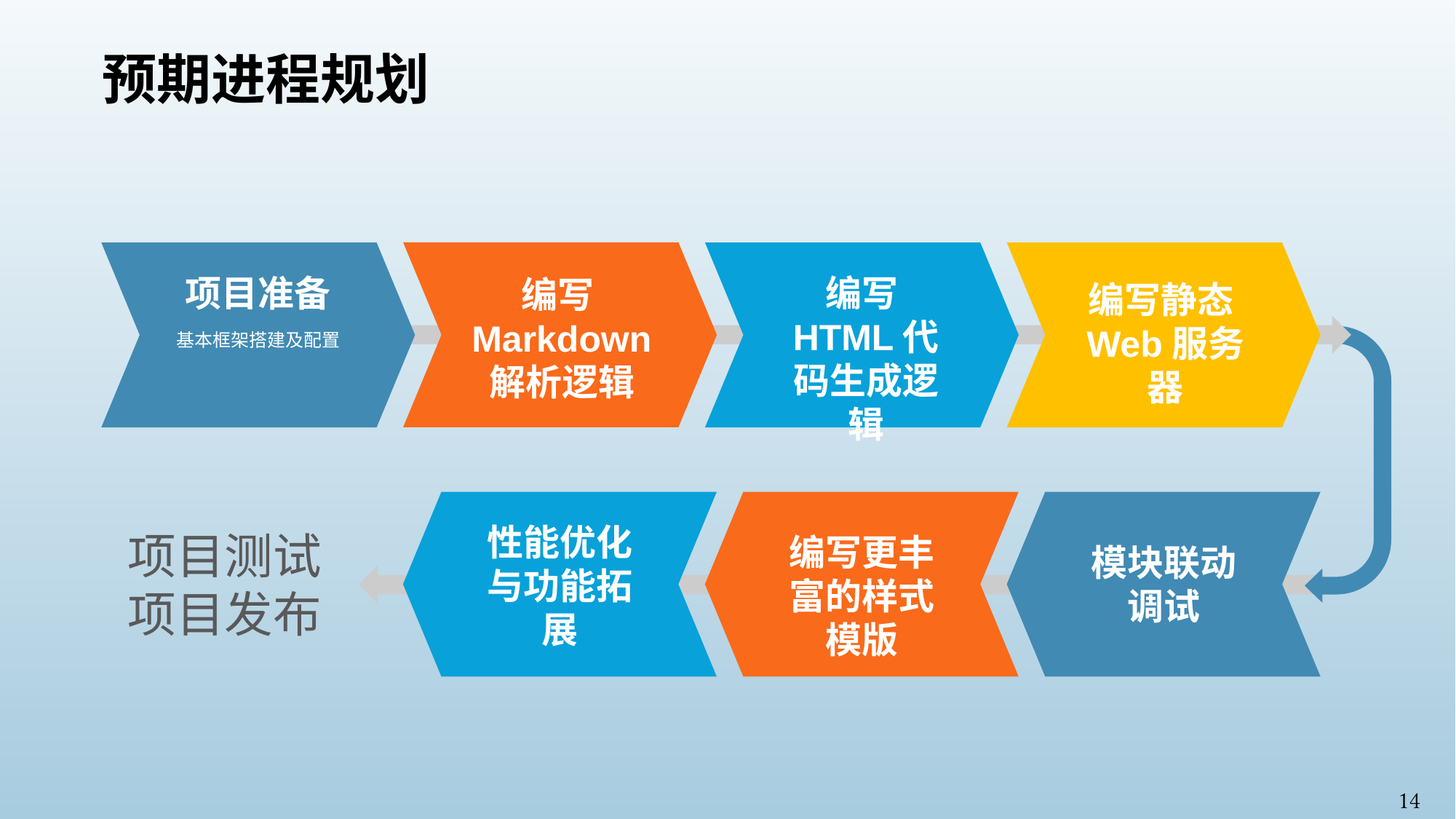

# 预期进程规划

项目准备
编写HTML代码生成逻辑
编写Markdown
解析逻辑
编写静态Web服务器

基本框架搭建及配置

性能优化与功能拓展
项目测试项目发布
编写更丰富的样式模版
模块联动调试

14